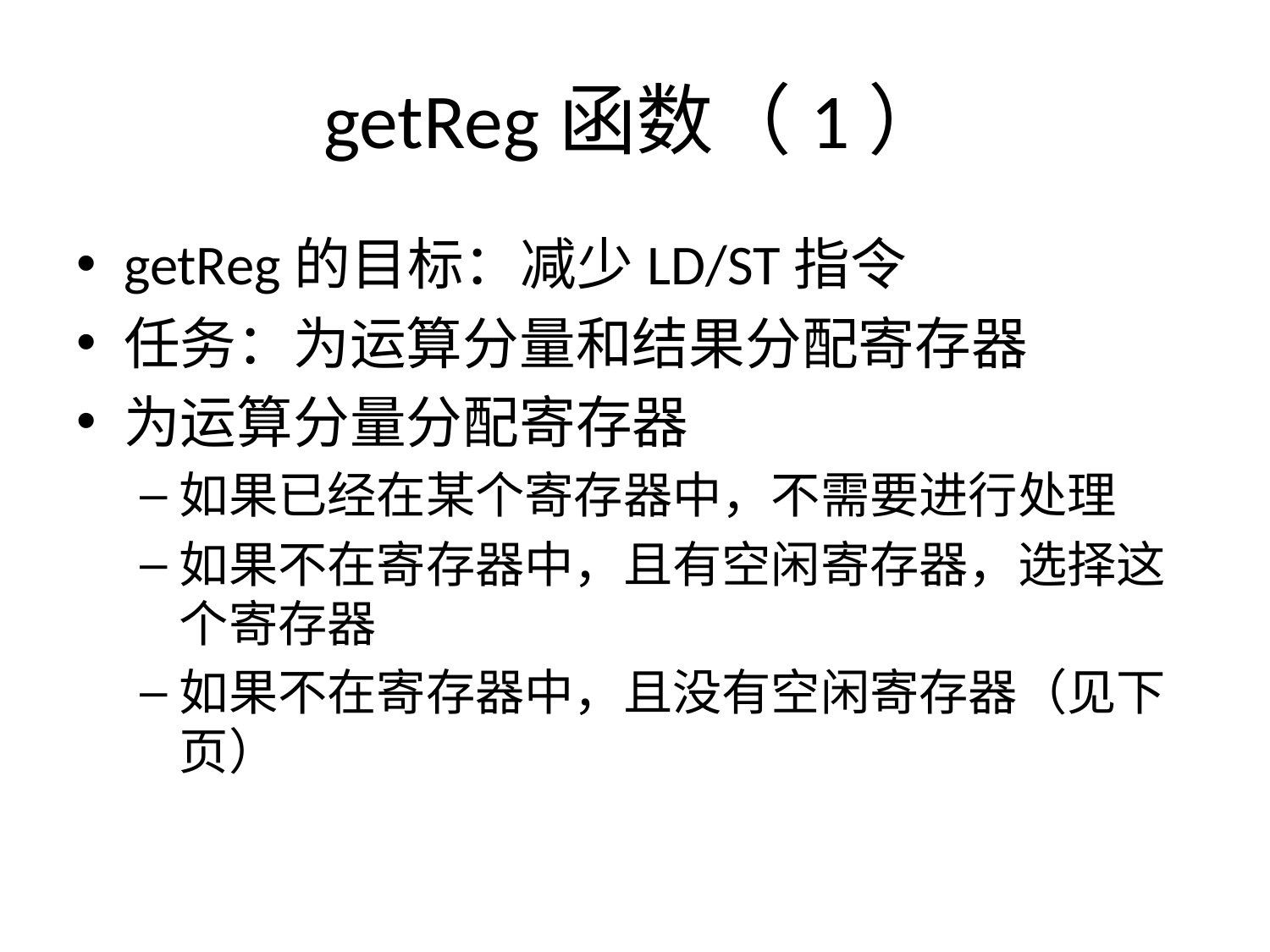

# getReg函数（1）
getReg的目标：减少LD/ST指令
任务：为运算分量和结果分配寄存器
为运算分量分配寄存器
如果已经在某个寄存器中，不需要进行处理
如果不在寄存器中，且有空闲寄存器，选择这个寄存器
如果不在寄存器中，且没有空闲寄存器（见下页）